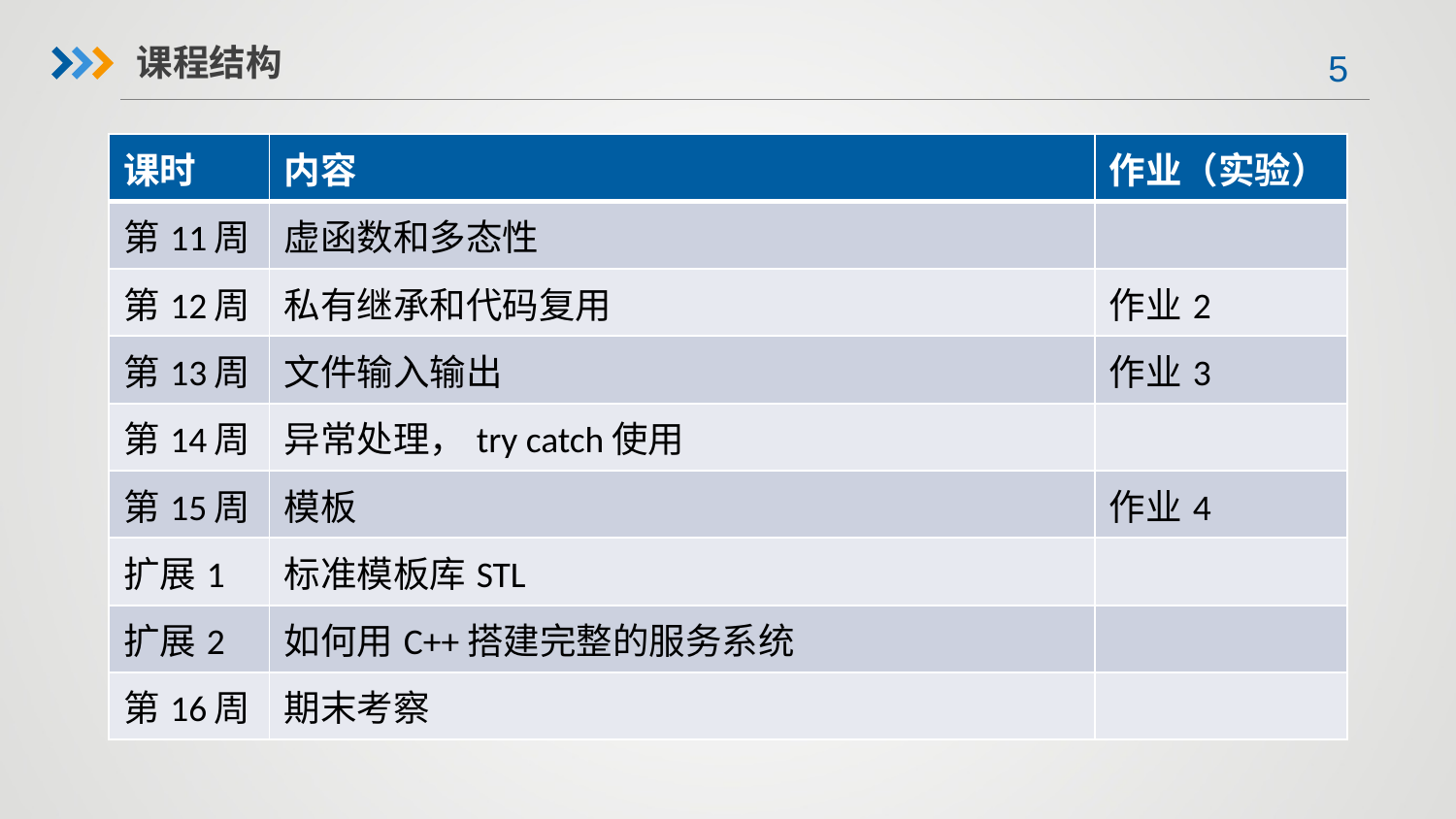

课程结构
| 课时 | 内容 | 作业（实验） |
| --- | --- | --- |
| 第11周 | 虚函数和多态性 |  |
| 第12周 | 私有继承和代码复用 | 作业2 |
| 第13周 | 文件输入输出 | 作业3 |
| 第14周 | 异常处理，try catch使用 |  |
| 第15周 | 模板 | 作业4 |
| 扩展1 | 标准模板库STL |  |
| 扩展2 | 如何用C++搭建完整的服务系统 |  |
| 第16周 | 期末考察 |  |